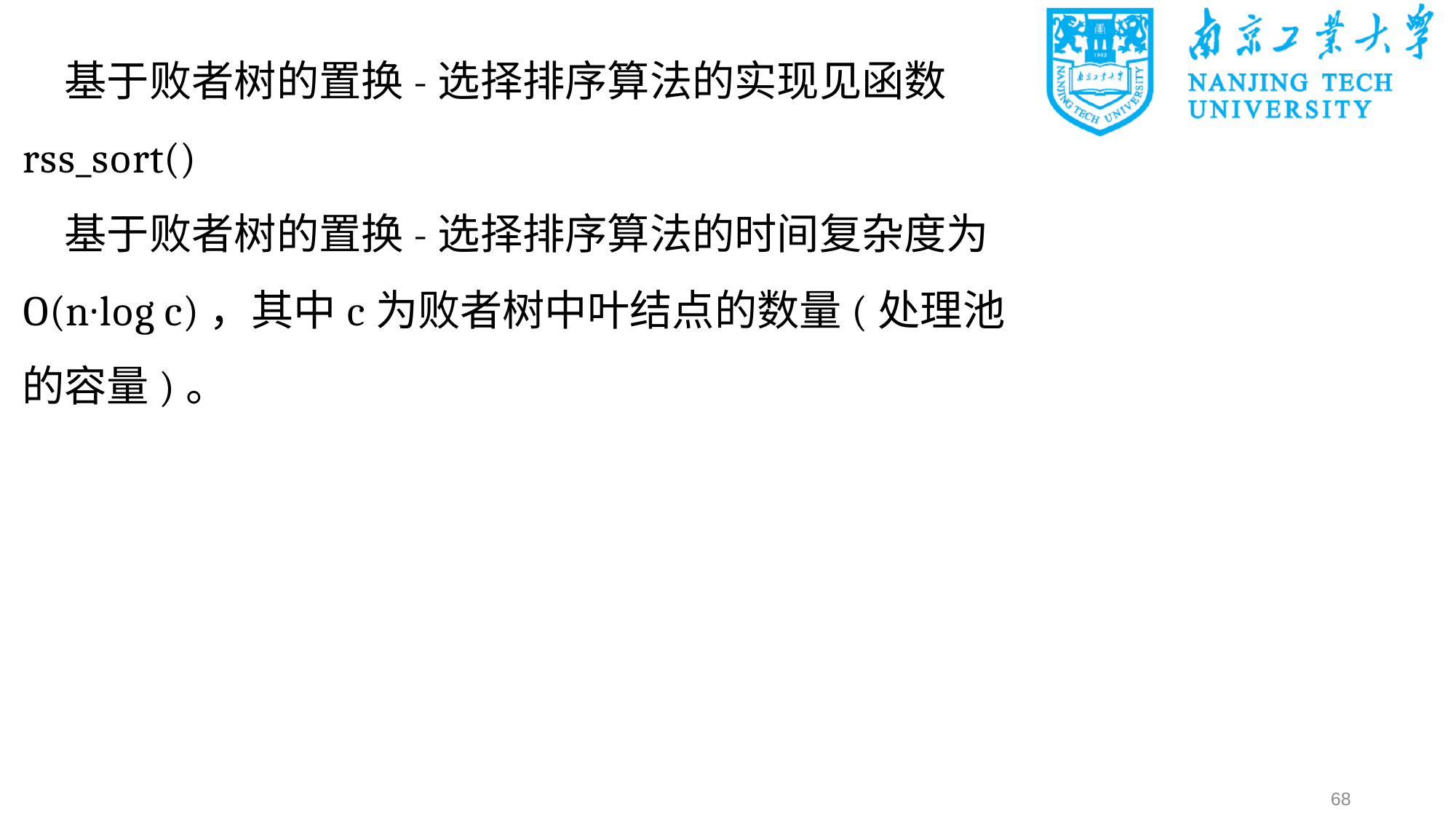

基于败者树的置换-选择排序算法的实现见函数rss_sort()
基于败者树的置换-选择排序算法的时间复杂度为O(n∙log c)，其中c为败者树中叶结点的数量(处理池的容量)。

68